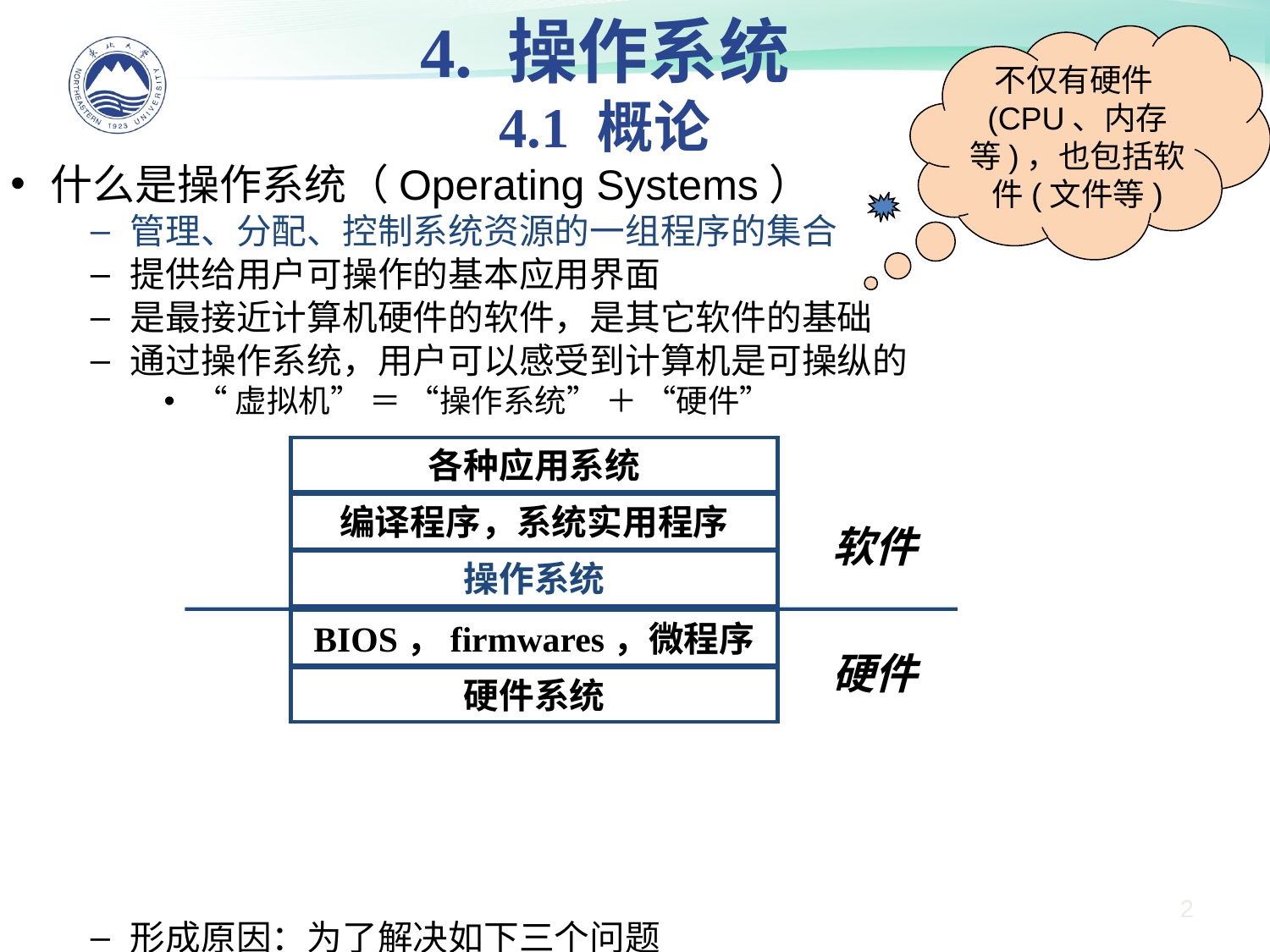

4. 操作系统
4.1 概论
不仅有硬件(CPU、内存等)，也包括软件(文件等)
什么是操作系统（Operating Systems）
管理、分配、控制系统资源的一组程序的集合
提供给用户可操作的基本应用界面
是最接近计算机硬件的软件，是其它软件的基础
通过操作系统，用户可以感受到计算机是可操纵的
“虚拟机” ＝ “操作系统” ＋ “硬件”

形成原因：为了解决如下三个问题
如何接受和处理用户提交的作业，减少人对机器干预过多的问题；
如何管理外设的输入、输出，解决CPU与外设在速度上的不匹配问题；
如何为多个用户提供使用计算机的方便，解决来自不同终端的多道作业问题。

各种应用系统
编译程序，系统实用程序
软件
操作系统

BIOS，firmwares，微程序
硬件
硬件系统
2